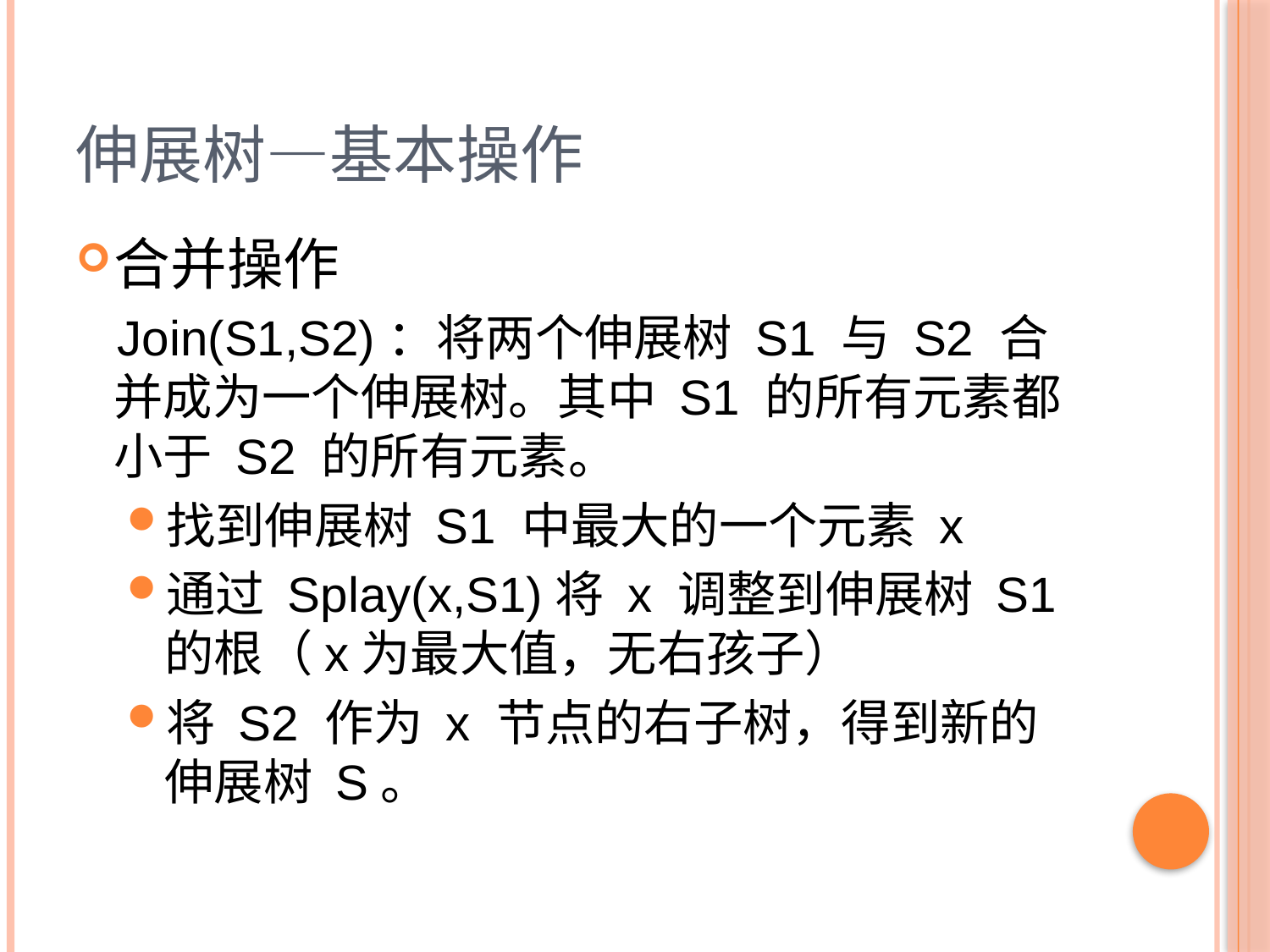

# 伸展树—基本操作
合并操作
   Join(S1,S2)：将两个伸展树 S1 与 S2 合并成为一个伸展树。其中 S1 的所有元素都小于 S2 的所有元素。
找到伸展树 S1 中最大的一个元素 x
通过 Splay(x,S1)将 x 调整到伸展树 S1 的根（x为最大值，无右孩子）
将 S2 作为 x 节点的右子树，得到新的伸展树 S。